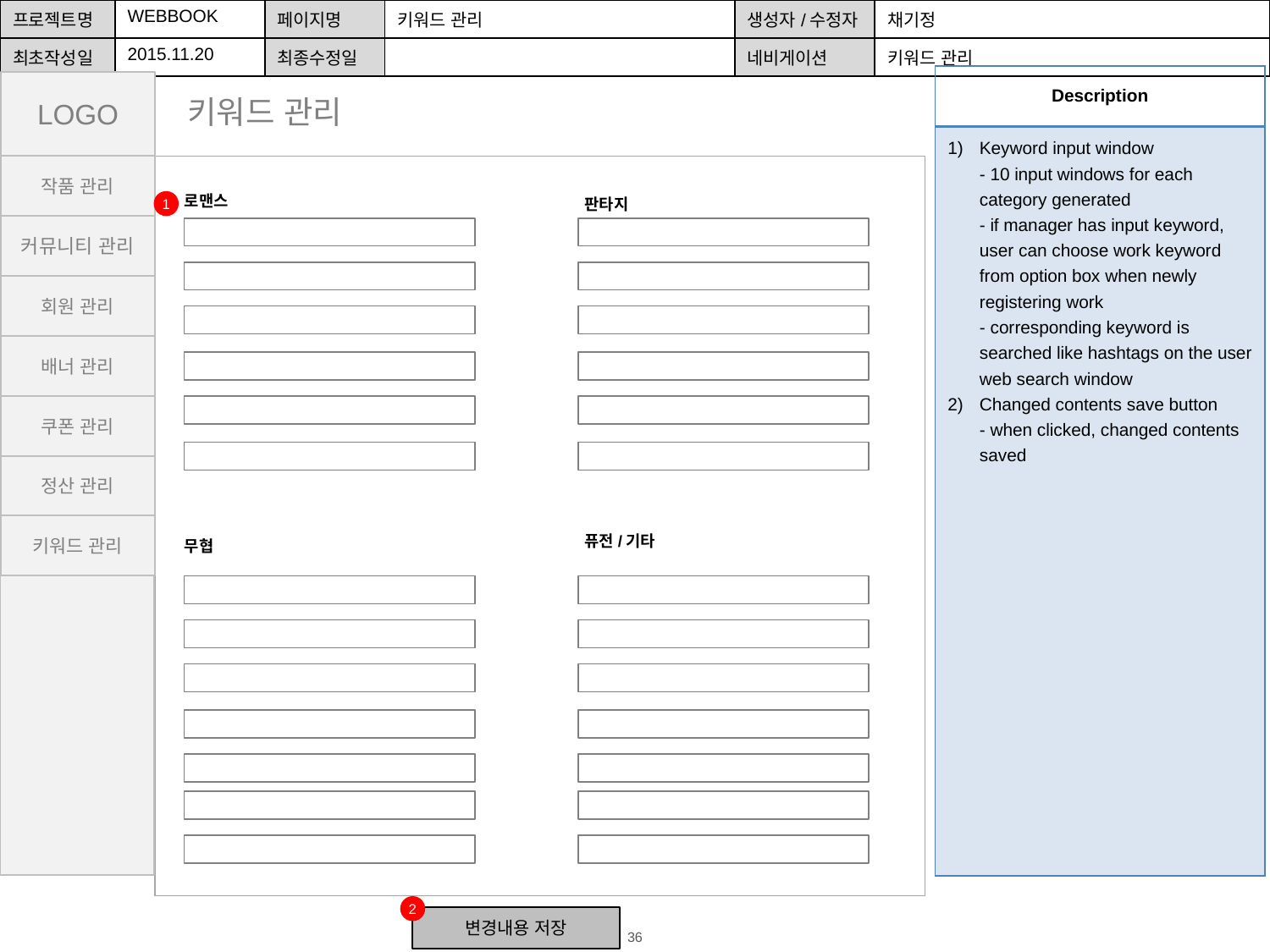

| 프로젝트명 | WEBBOOK | 페이지명 | 키워드 관리 | 생성자/수정자 | 채기정 |
| --- | --- | --- | --- | --- | --- |
| 최초작성일 | 2015.11.20 | 최종수정일 |  | 네비게이션 | 키워드 관리 |
| Description |
| --- |
| Keyword input window - 10 input windows for each category generated - if manager has input keyword, user can choose work keyword from option box when newly registering work - corresponding keyword is searched like hashtags on the user web search window Changed contents save button - when clicked, changed contents saved |
LOGO
키워드 관리
작품 관리

로맨스
판타지
1
커뮤니티 관리

회원 관리

배너 관리

쿠폰 관리

정산 관리
키워드 관리

퓨전/기타
무협

2
변경내용 저장